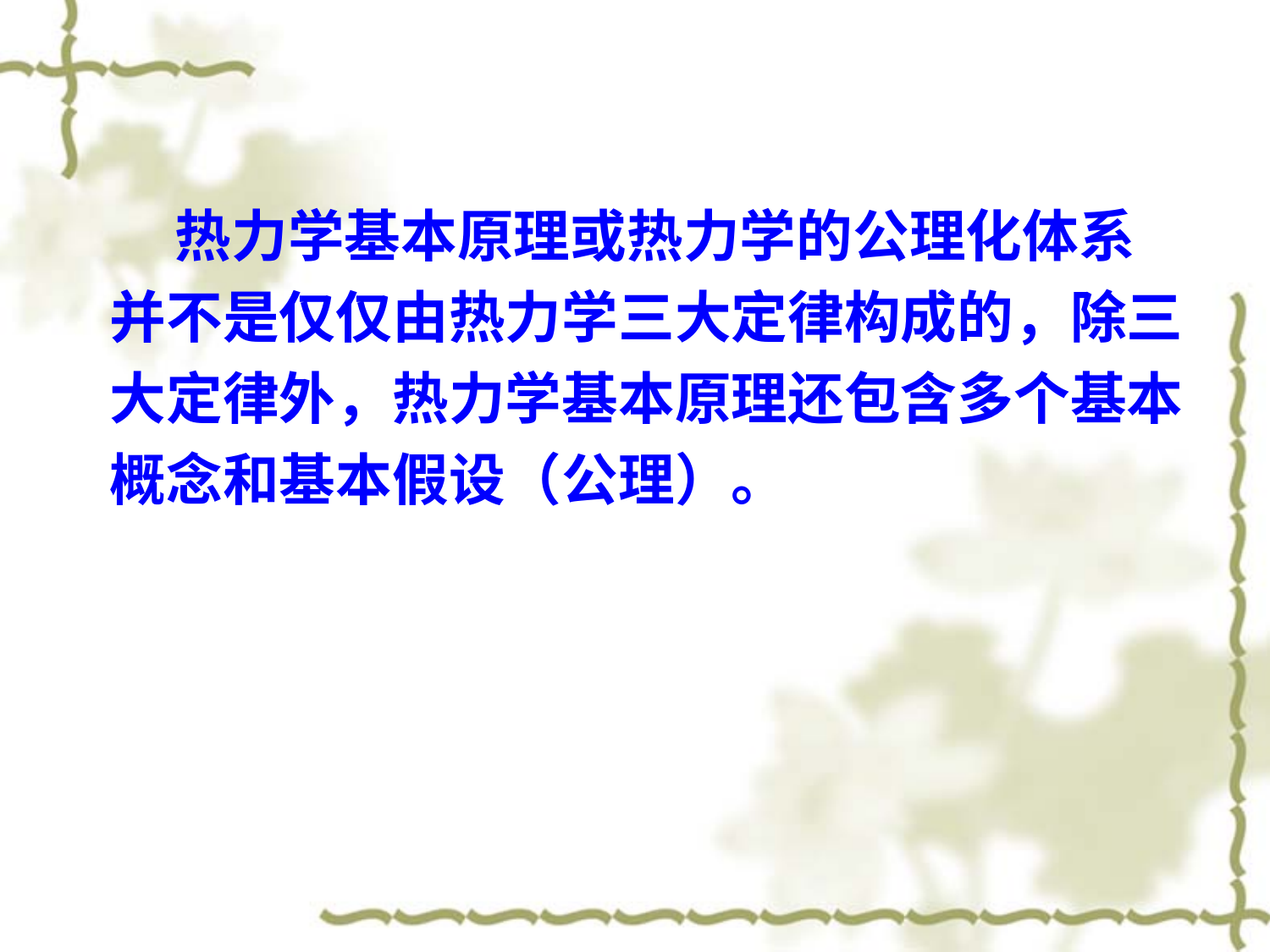

热力学基本原理或热力学的公理化体系并不是仅仅由热力学三大定律构成的，除三大定律外，热力学基本原理还包含多个基本概念和基本假设（公理）。